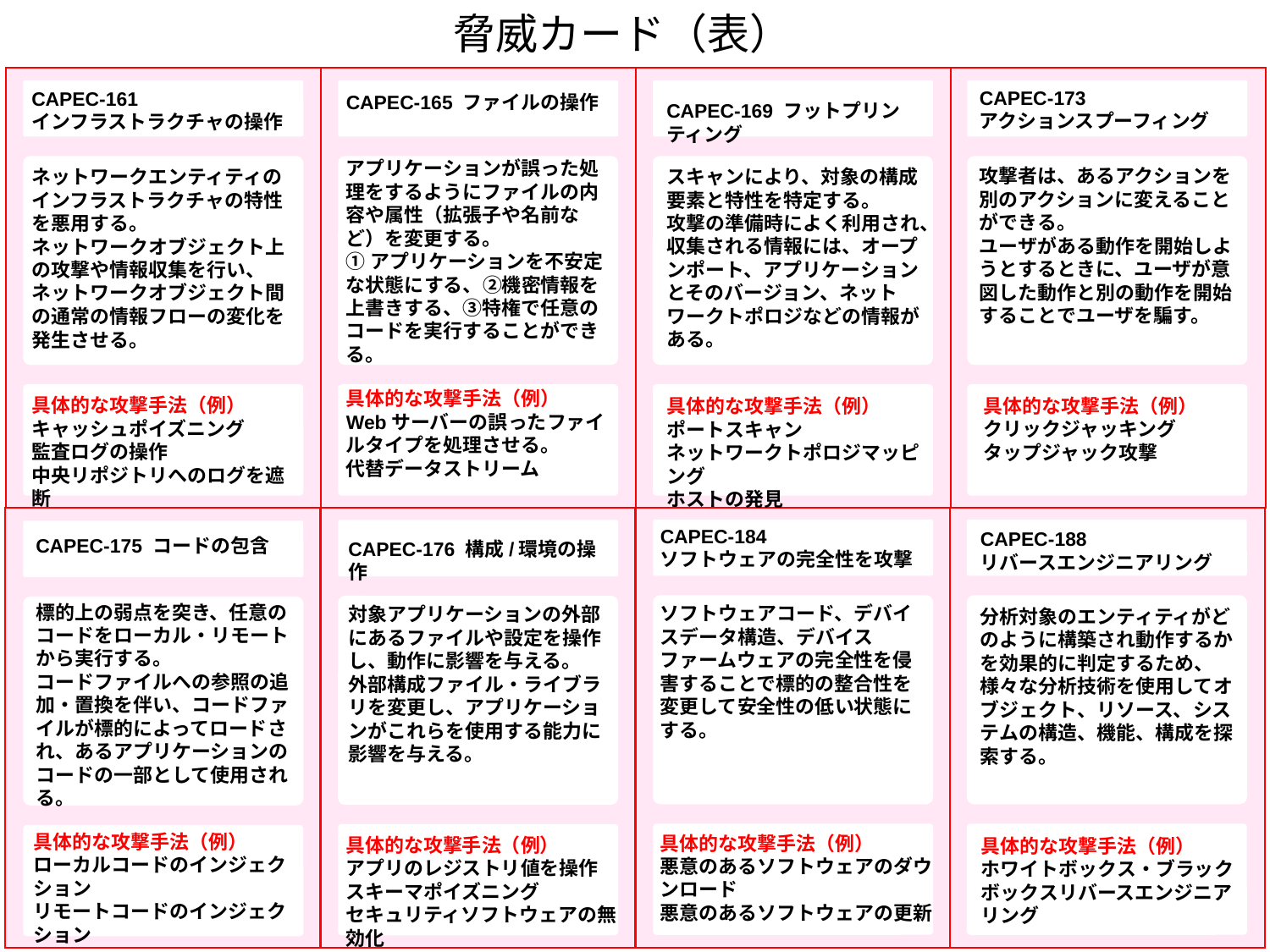

脅威カード（表）

CAPEC-173
アクションスプーフィング
CAPEC-161
インフラストラクチャの操作

CAPEC-165 ファイルの操作
CAPEC-169 フットプリンティング
アプリケーションが誤った処理をするようにファイルの内容や属性（拡張子や名前など）を変更する。
①アプリケーションを不安定な状態にする、②機密情報を上書きする、③特権で任意のコードを実行することができる。

攻撃者は、あるアクションを別のアクションに変えることができる。
ユーザがある動作を開始しようとするときに、ユーザが意図した動作と別の動作を開始することでユーザを騙す。
スキャンにより、対象の構成要素と特性を特定する。
攻撃の準備時によく利用され、収集される情報には、オープンポート、アプリケーションとそのバージョン、ネットワークトポロジなどの情報がある。
ネットワークエンティティのインフラストラクチャの特性を悪用する。
ネットワークオブジェクト上の攻撃や情報収集を行い、ネットワークオブジェクト間の通常の情報フローの変化を発生させる。
具体的な攻撃手法（例）
Webサーバーの誤ったファイルタイプを処理させる。
代替データストリーム

具体的な攻撃手法（例）
キャッシュポイズニング
監査ログの操作
中央リポジトリへのログを遮断
具体的な攻撃手法（例）
クリックジャッキング
タップジャック攻撃
具体的な攻撃手法（例）
ポートスキャン
ネットワークトポロジマッピング
ホストの発見

CAPEC-184
ソフトウェアの完全性を攻撃

CAPEC-188
リバースエンジニアリング
CAPEC-175 コードの包含
CAPEC-176 構成/環境の操作
標的上の弱点を突き、任意のコードをローカル・リモートから実行する。
コードファイルへの参照の追加・置換を伴い、コードファイルが標的によってロードされ、あるアプリケーションのコードの一部として使用される。

ソフトウェアコード、デバイスデータ構造、デバイスファームウェアの完全性を侵害することで標的の整合性を変更して安全性の低い状態にする。

対象アプリケーションの外部にあるファイルや設定を操作し、動作に影響を与える。
外部構成ファイル・ライブラリを変更し、アプリケーションがこれらを使用する能力に影響を与える。

分析対象のエンティティがどのように構築され動作するかを効果的に判定するため、様々な分析技術を使用してオブジェクト、リソース、システムの構造、機能、構成を探索する。
具体的な攻撃手法（例）
ローカルコードのインジェクション
リモートコードのインジェクション

具体的な攻撃手法（例）
悪意のあるソフトウェアのダウンロード
悪意のあるソフトウェアの更新

具体的な攻撃手法（例）
アプリのレジストリ値を操作
スキーマポイズニング
セキュリティソフトウェアの無効化
具体的な攻撃手法（例）
ホワイトボックス・ブラックボックスリバースエンジニアリング